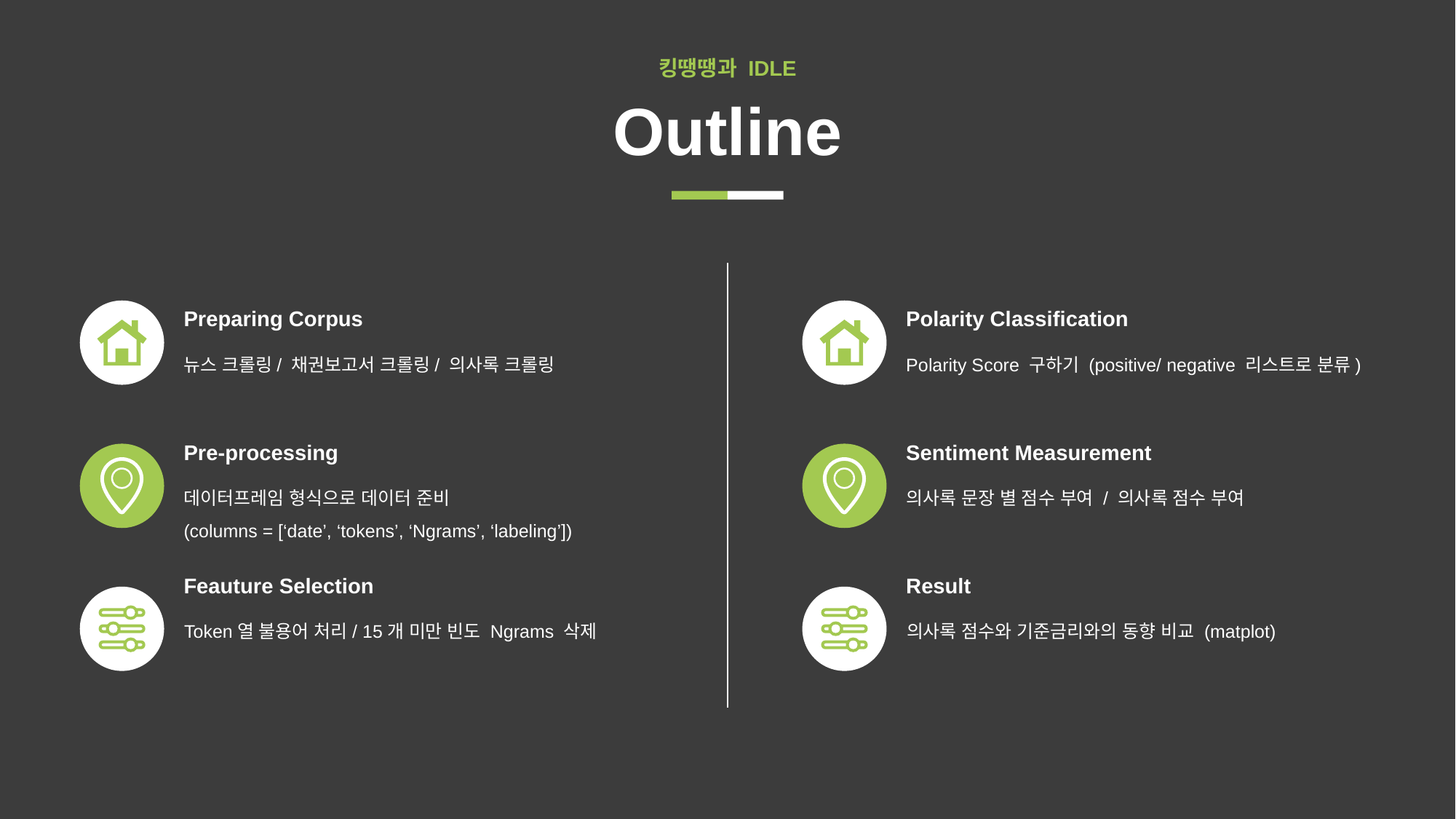

킹땡땡과 IDLE
# Outline
Preparing Corpus
Polarity Classification

뉴스 크롤링/ 채권보고서 크롤링/ 의사록 크롤링
Polarity Score 구하기 (positive/ negative 리스트로 분류)
Pre-processing
Sentiment Measurement

데이터프레임 형식으로 데이터 준비
(columns = [‘date’, ‘tokens’, ‘Ngrams’, ‘labeling’])
의사록 문장 별 점수 부여 / 의사록 점수 부여
Feauture Selection
Result

Token열 불용어 처리/ 15개 미만 빈도 Ngrams 삭제
의사록 점수와 기준금리와의 동향 비교 (matplot)